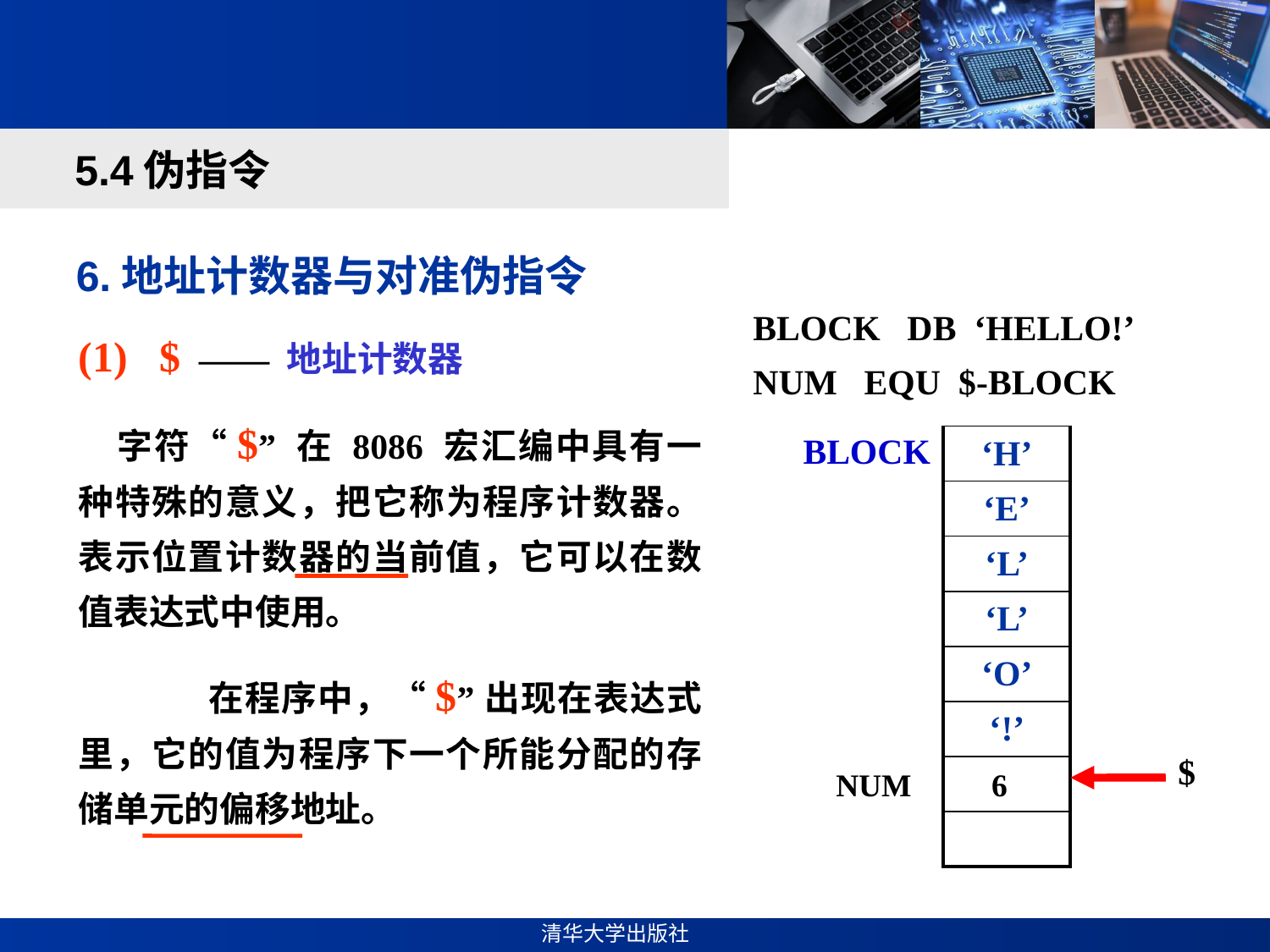

#
5.4伪指令

6.地址计数器与对准伪指令
BLOCK   DB  ‘HELLO!’
NUM   EQU  $-BLOCK
(1)   $  —— 地址计数器
   字符“$” 在 8086 宏汇编中具有一种特殊的意义，把它称为程序计数器。表示位置计数器的当前值，它可以在数值表达式中使用。
             在程序中，“$”出现在表达式里，它的值为程序下一个所能分配的存储单元的偏移地址。

| ‘H’ |
| --- |
| ‘E’ |
| ‘L’ |
| ‘L’ |
| ‘O’ |
| ‘!’ |
|  |
|  |
| BLOCK |
| --- |
|  |
|  |
|  |
|  |
|  |
|  |
|  |
$

NUM
   6